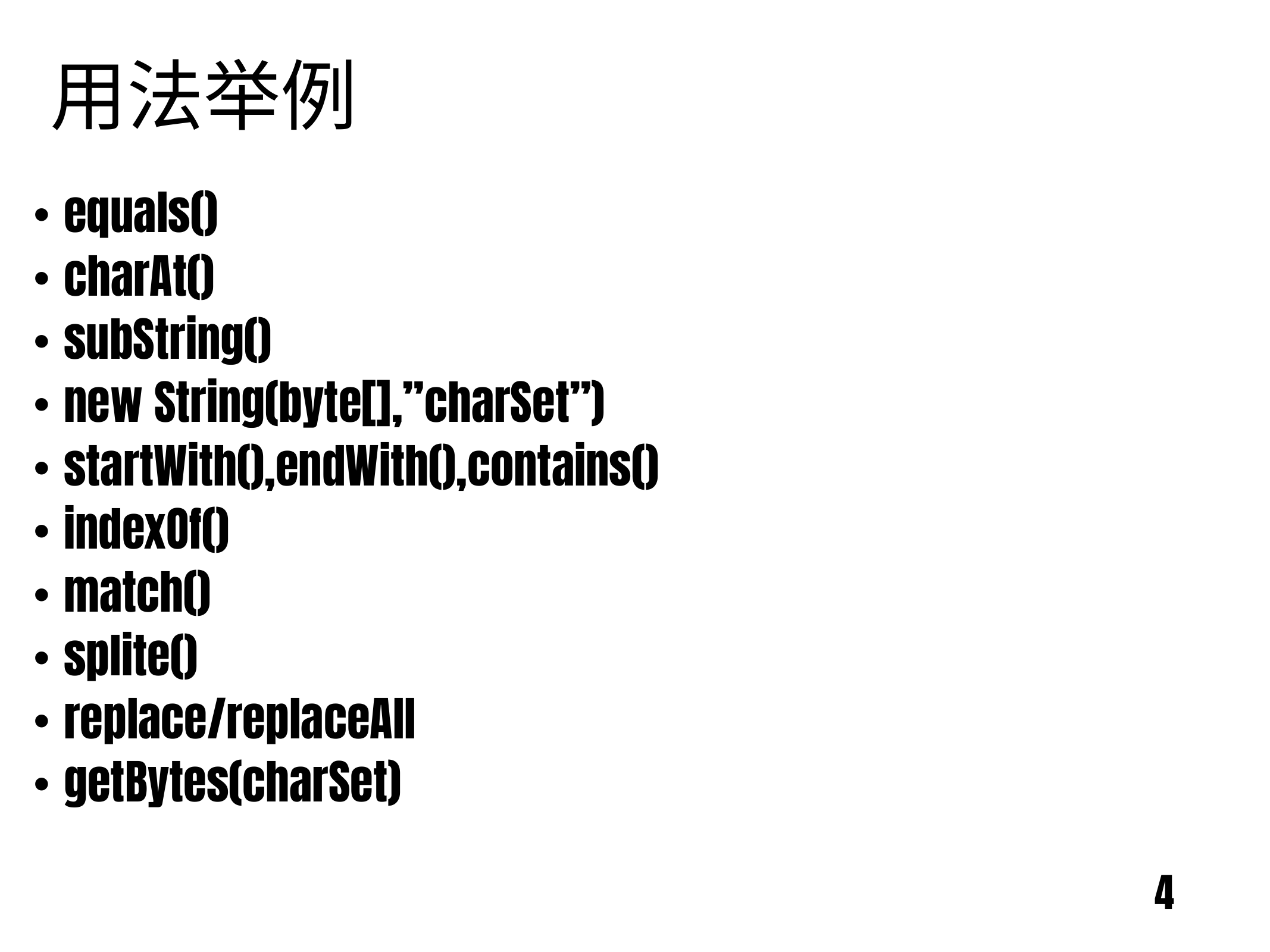

# 用法举例
equals()
charAt()
subString()
new String(byte[],”charSet”)
startWith(),endWith(),contains()
indexOf()
match()
splite()
replace/replaceAll
getBytes(charSet)
4